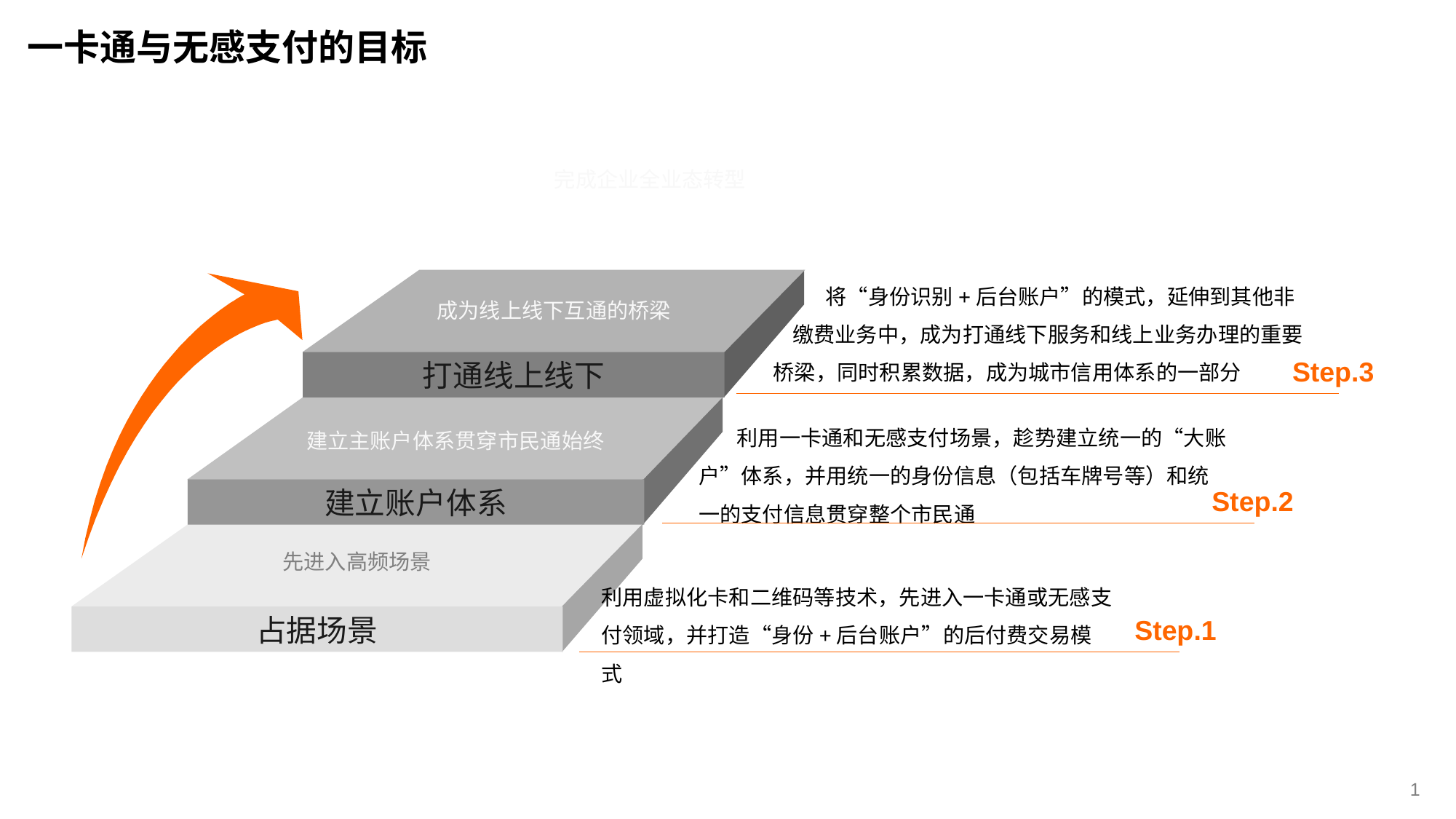

# 一卡通与无感支付的目标
完成企业全业态转型

成为线上线下互通的桥梁
打通线上线下

建立主账户体系贯穿市民通始终
建立账户体系

先进入高频场景
占据场景
          将“身份识别+后台账户”的模式，延伸到其他非
   缴费业务中，成为打通线下服务和线上业务办理的重要桥梁，同时积累数据，成为城市信用体系的一部分
Step.3
       利用一卡通和无感支付场景，趁势建立统一的“大账户”体系，并用统一的身份信息（包括车牌号等）和统一的支付信息贯穿整个市民通
Step.2
利用虚拟化卡和二维码等技术，先进入一卡通或无感支付领域，并打造“身份+后台账户”的后付费交易模式
Step.1